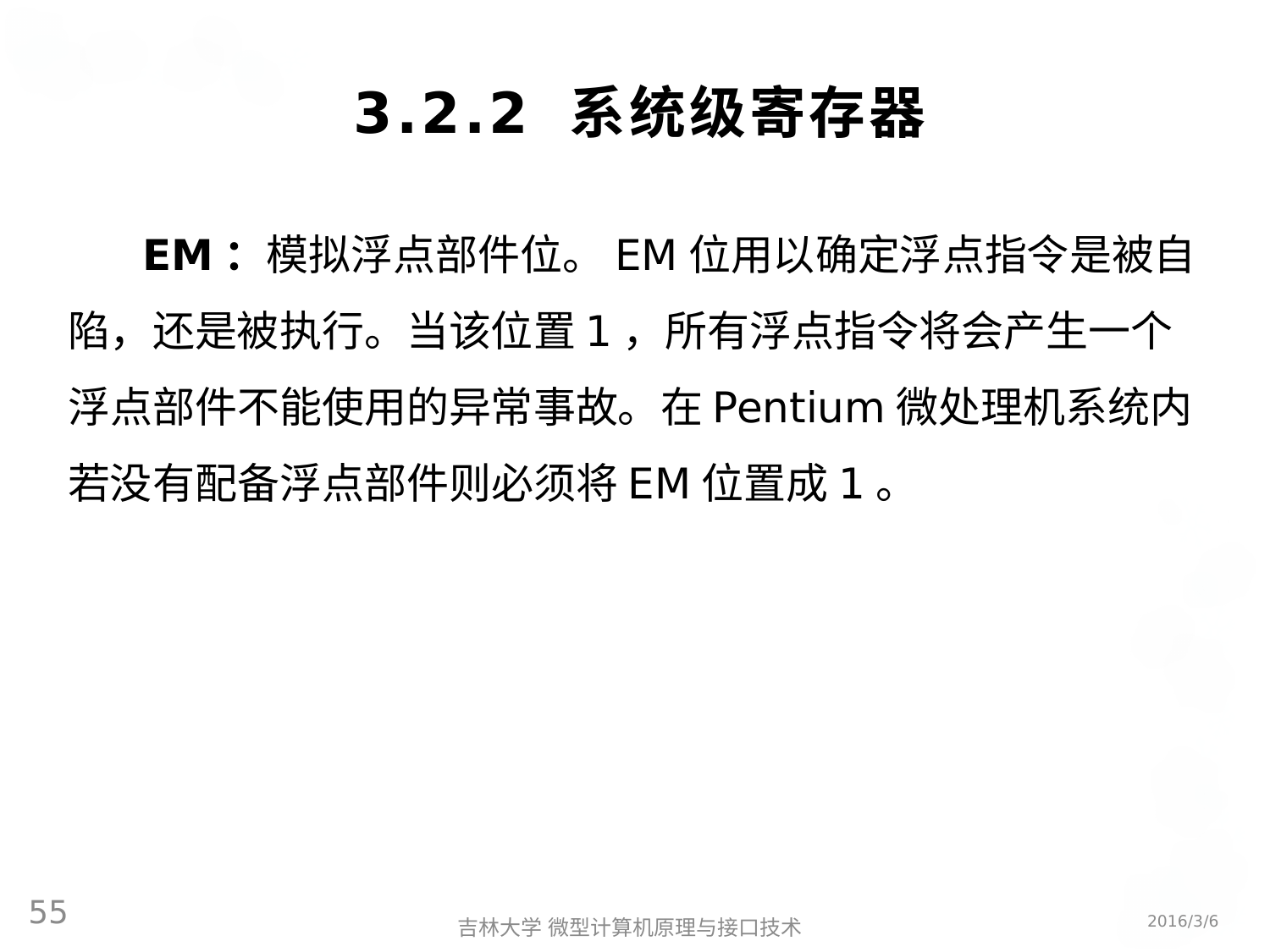

# 3.2.2 系统级寄存器
EM：模拟浮点部件位。EM位用以确定浮点指令是被自陷，还是被执行。当该位置1，所有浮点指令将会产生一个浮点部件不能使用的异常事故。在Pentium微处理机系统内若没有配备浮点部件则必须将EM位置成1。

55
2016/3/6
吉林大学 微型计算机原理与接口技术